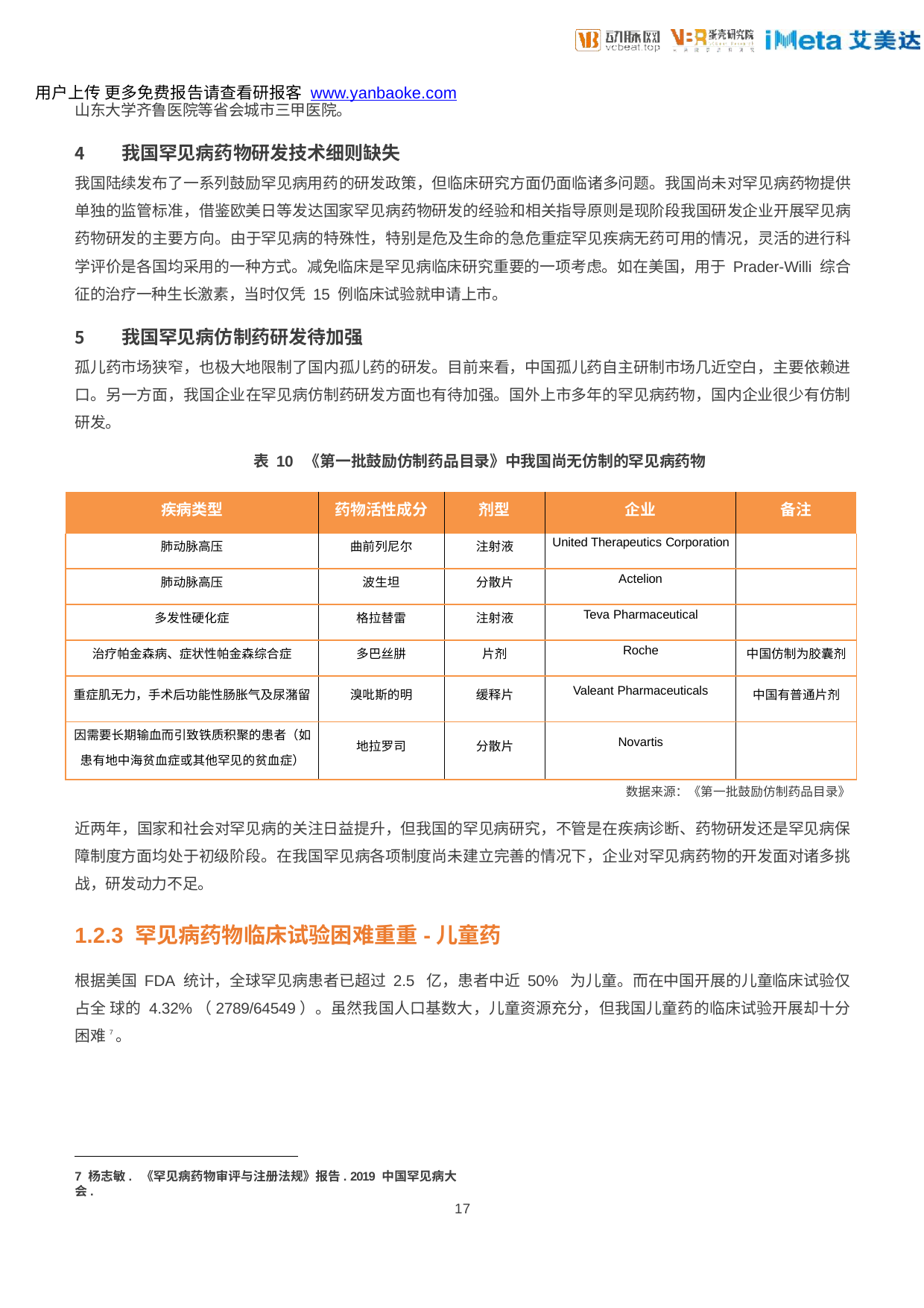

用户上传 更多免费报告请查看研报客 www.yanbaoke.com
山东大学齐鲁医院等省会城市三甲医院。

我国罕见病药物研发技术细则缺失
我国陆续发布了一系列鼓励罕见病用药的研发政策，但临床研究方面仍面临诸多问题。我国尚未对罕见病药物提供 单独的监管标准，借鉴欧美日等发达国家罕见病药物研发的经验和相关指导原则是现阶段我国研发企业开展罕见病 药物研发的主要方向。由于罕见病的特殊性，特别是危及生命的急危重症罕见疾病无药可用的情况，灵活的进行科 学评价是各国均采用的一种方式。减免临床是罕见病临床研究重要的一项考虑。如在美国，用于 Prader-Willi 综合 征的治疗一种生长激素，当时仅凭 15 例临床试验就申请上市。

我国罕见病仿制药研发待加强
孤儿药市场狭窄，也极大地限制了国内孤儿药的研发。目前来看，中国孤儿药自主研制市场几近空白，主要依赖进 口。另一方面，我国企业在罕见病仿制药研发方面也有待加强。国外上市多年的罕见病药物，国内企业很少有仿制 研发。

表 10 《第一批鼓励仿制药品目录》中我国尚无仿制的罕见病药物
| 疾病类型 | 药物活性成分 | 剂型 | 企业 | 备注 |
| --- | --- | --- | --- | --- |
| 肺动脉高压 | 曲前列尼尔 | 注射液 | United Therapeutics Corporation |  |
| 肺动脉高压 | 波生坦 | 分散片 | Actelion |  |
| 多发性硬化症 | 格拉替雷 | 注射液 | Teva Pharmaceutical |  |
| 治疗帕金森病、症状性帕金森综合症 | 多巴丝肼 | 片剂 | Roche | 中国仿制为胶囊剂 |
| 重症肌无力，手术后功能性肠胀气及尿潴留 | 溴吡斯的明 | 缓释片 | Valeant Pharmaceuticals | 中国有普通片剂 |
| 因需要长期输血而引致铁质积聚的患者（如 患有地中海贫血症或其他罕见的贫血症） | 地拉罗司 | 分散片 | Novartis |  |
数据来源：《第一批鼓励仿制药品目录》
近两年，国家和社会对罕见病的关注日益提升，但我国的罕见病研究，不管是在疾病诊断、药物研发还是罕见病保 障制度方面均处于初级阶段。在我国罕见病各项制度尚未建立完善的情况下，企业对罕见病药物的开发面对诸多挑 战，研发动力不足。

1.2.3 罕见病药物临床试验困难重重-儿童药
根据美国 FDA 统计，全球罕见病患者已超过 2.5 亿，患者中近 50% 为儿童。而在中国开展的儿童临床试验仅占全 球的 4.32%（2789/64549）。虽然我国人口基数大，儿童资源充分，但我国儿童药的临床试验开展却十分困难7。

7 杨志敏. 《罕见病药物审评与注册法规》报告. 2019 中国罕见病大会.
17